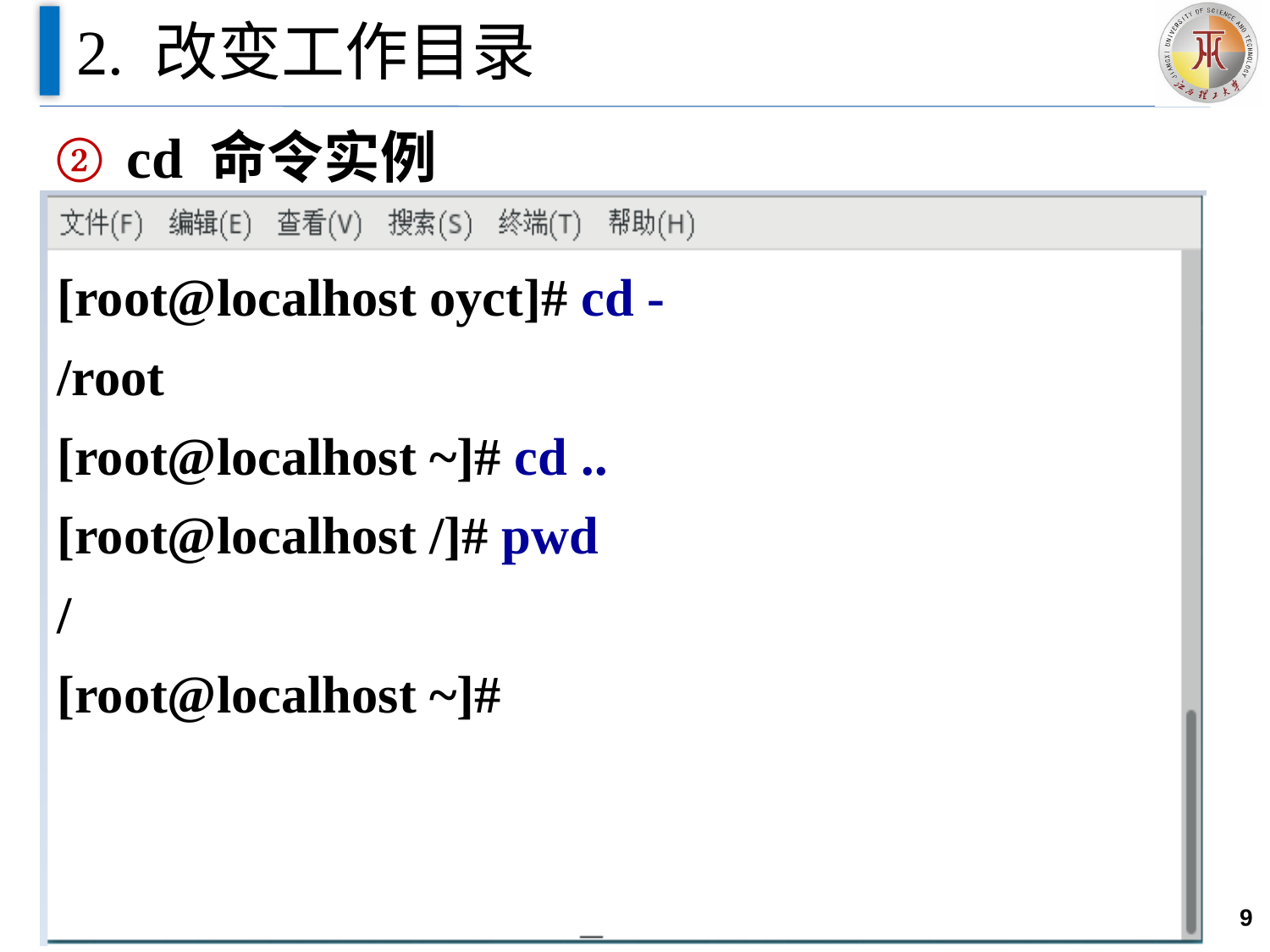

# 2. 改变工作目录
cd 命令实例
[root@localhost oyct]# cd -
/root
[root@localhost ~]# cd ..
[root@localhost /]# pwd
/
[root@localhost ~]#
9